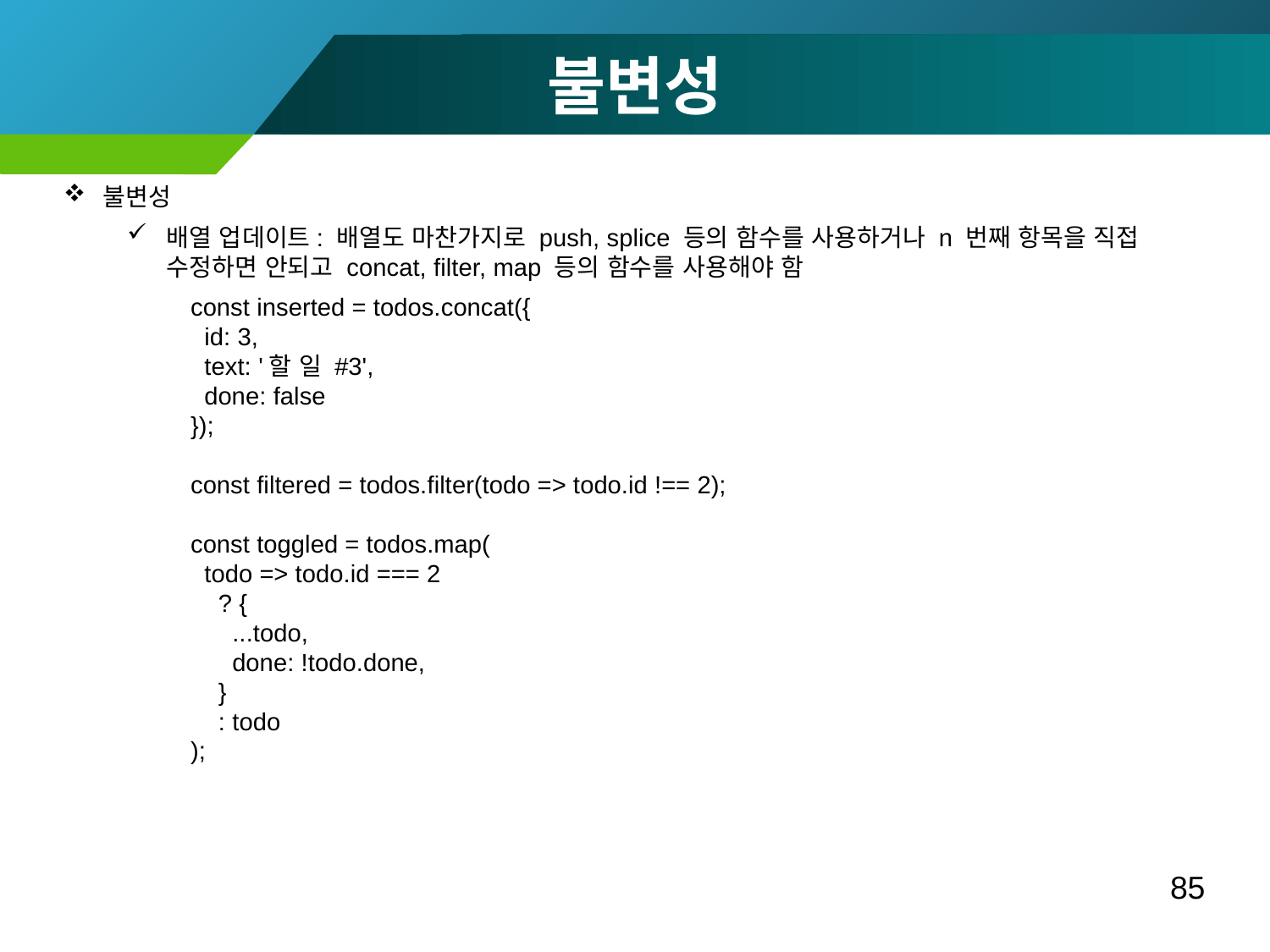

불변성
불변성
배열 업데이트: 배열도 마찬가지로 push, splice 등의 함수를 사용하거나 n 번째 항목을 직접 수정하면 안되고 concat, filter, map 등의 함수를 사용해야 함
const inserted = todos.concat({
  id: 3,
  text: '할 일 #3',
  done: false
});

const filtered = todos.filter(todo => todo.id !== 2);

const toggled = todos.map(
  todo => todo.id === 2
    ? {
      ...todo,
      done: !todo.done,
    }
    : todo
);
85